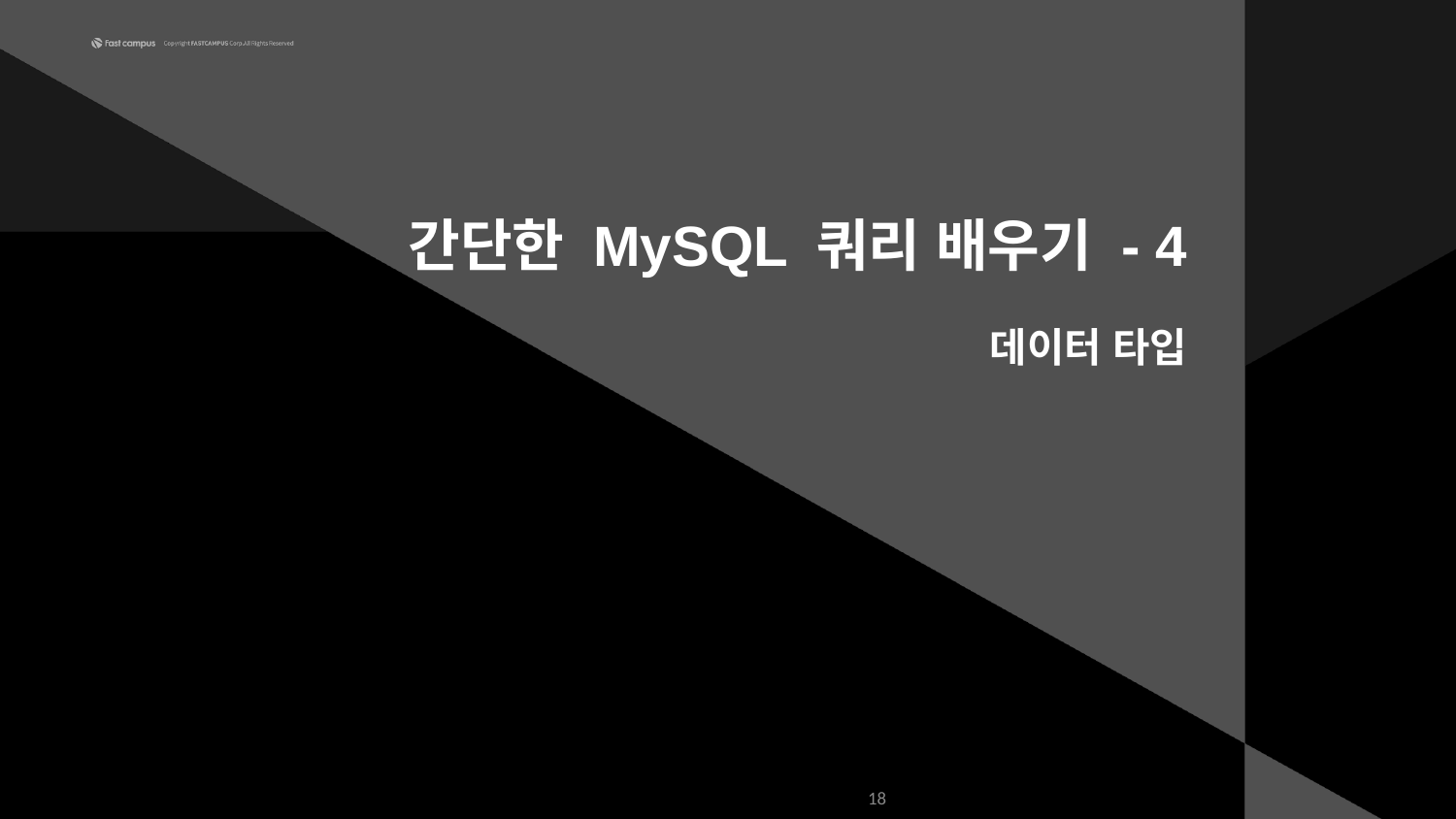

간단한 MySQL 쿼리 배우기 - 4
데이터 타입
18